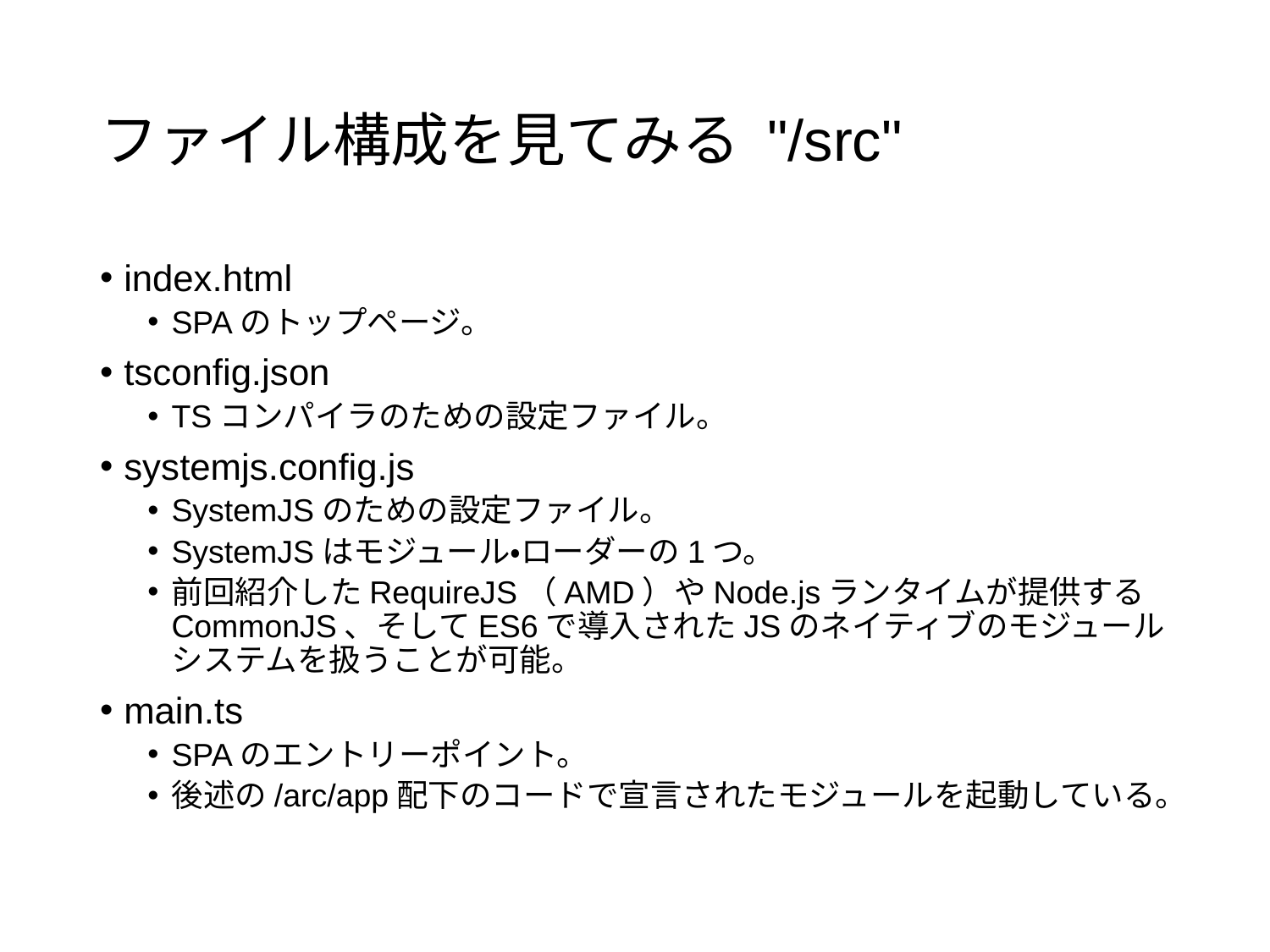

# ファイル構成を見てみる "/src"
index.html
SPAのトップページ。
tsconfig.json
TSコンパイラのための設定ファイル。
systemjs.config.js
SystemJSのための設定ファイル。
SystemJSはモジュール・ローダーの1つ。
前回紹介したRequireJS（AMD）やNode.jsランタイムが提供するCommonJS、そしてES6で導入されたJSのネイティブのモジュールシステムを扱うことが可能。
main.ts
SPAのエントリーポイント。
後述の/arc/app配下のコードで宣言されたモジュールを起動している。